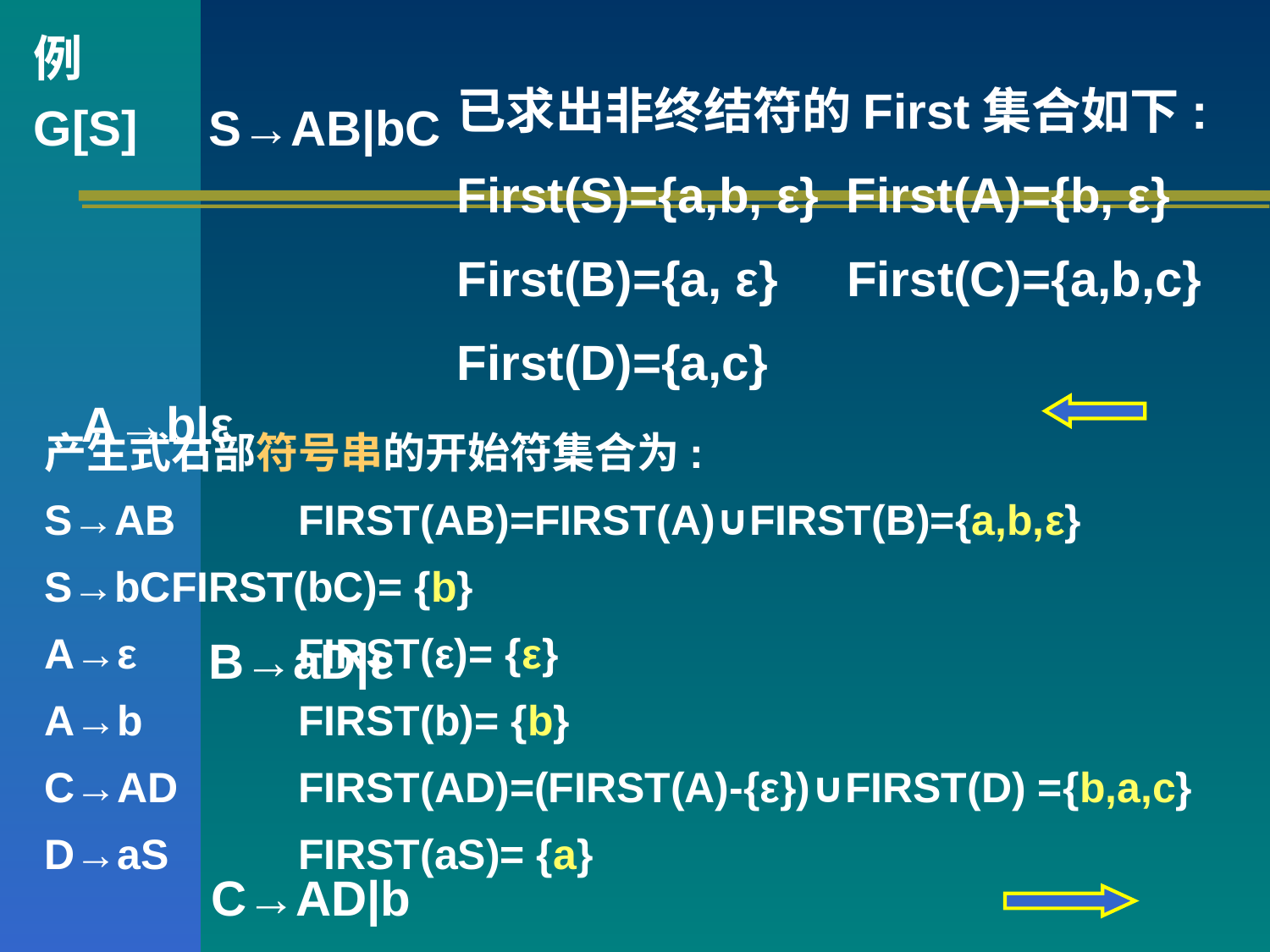

例
G[S]	S→AB|bC                                                                                               	A→b|ε                                                                                               	B→aD|ε                                                                                               	C→AD|b                                                                                               	D→aS|c
已求出非终结符的First集合如下:
First(S)={a,b, ε}  First(A)={b, ε}
First(B)={a, ε}     First(C)={a,b,c}
First(D)={a,c}

产生式右部符号串的开始符集合为:
S→AB	FIRST(AB)=FIRST(A)∪FIRST(B)={a,b,ε}
S→bC	FIRST(bC)= {b}
A→ε		FIRST(ε)= {ε}
A→b		FIRST(b)= {b}
C→AD	FIRST(AD)=(FIRST(A)-{ε})∪FIRST(D) ={b,a,c}
D→aS		FIRST(aS)= {a}